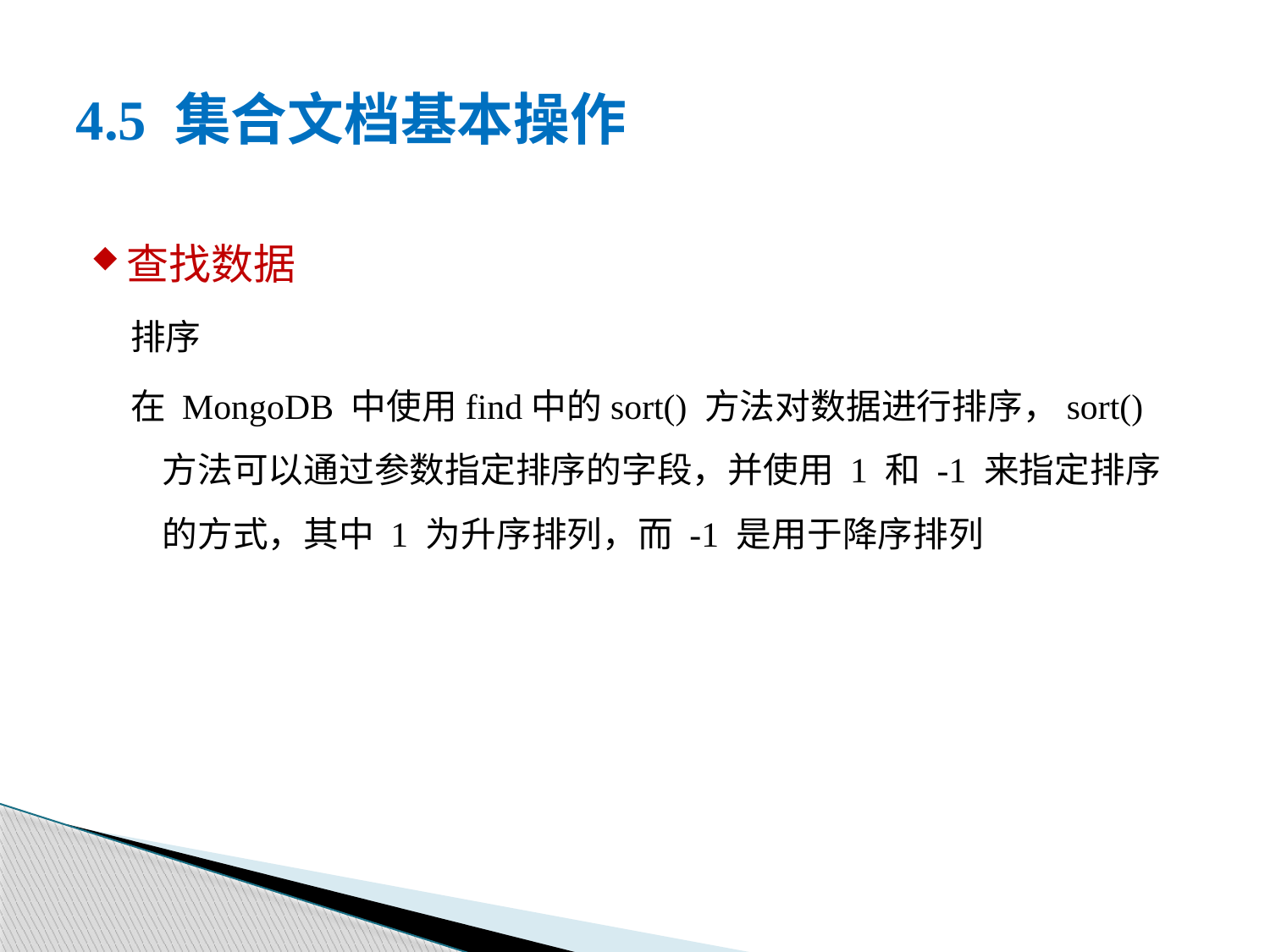

# 4.5 集合文档基本操作
查找数据
排序
在 MongoDB 中使用find中的sort() 方法对数据进行排序，sort() 方法可以通过参数指定排序的字段，并使用 1 和 -1 来指定排序的方式，其中 1 为升序排列，而 -1 是用于降序排列